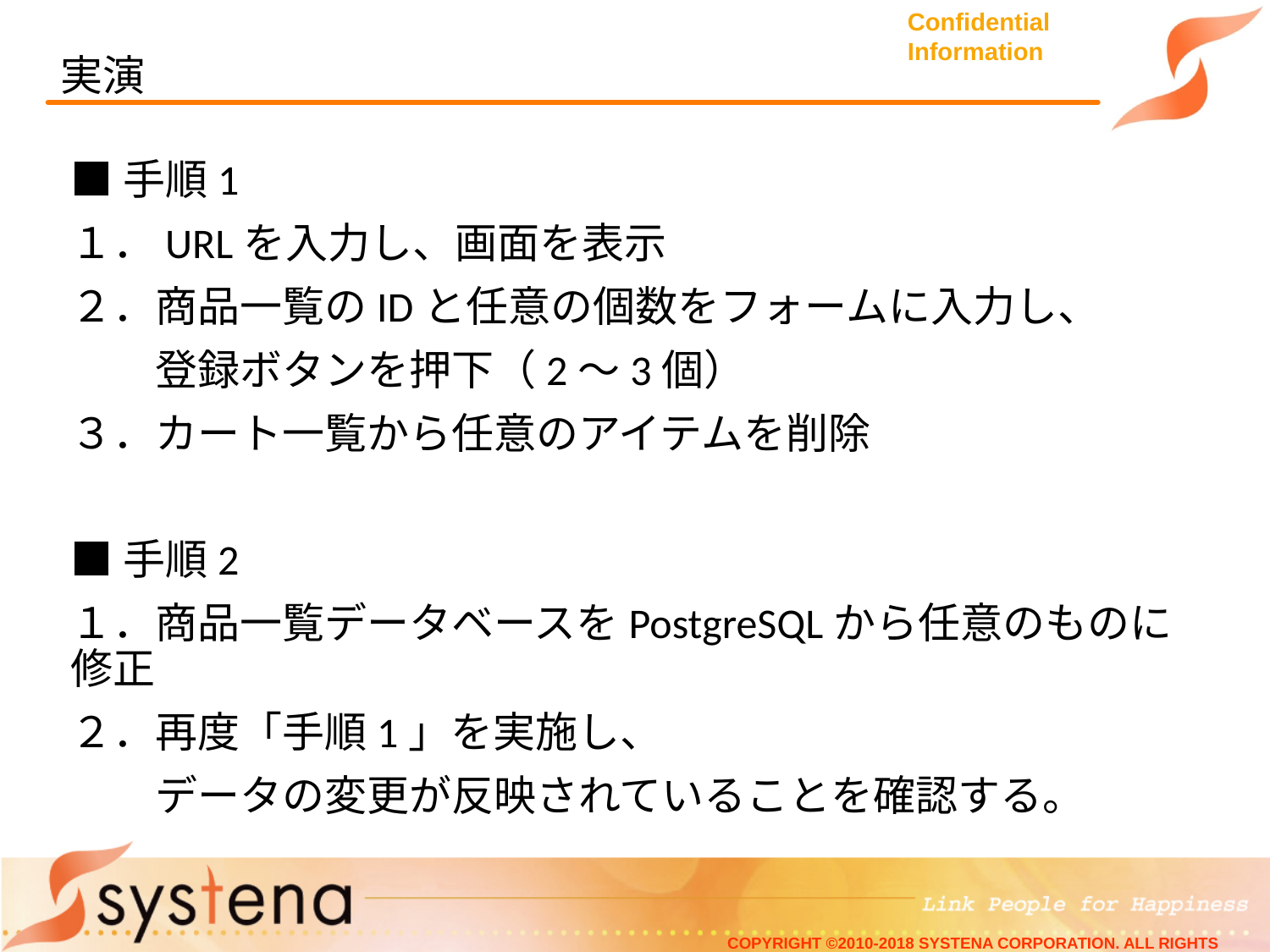

# 実演
■手順1
１．URLを入力し、画面を表示
２．商品一覧のIDと任意の個数をフォームに入力し、
　　登録ボタンを押下（2～3個）
３．カート一覧から任意のアイテムを削除

■手順2
１．商品一覧データベースをPostgreSQLから任意のものに修正
２．再度「手順1」を実施し、
　　データの変更が反映されていることを確認する。